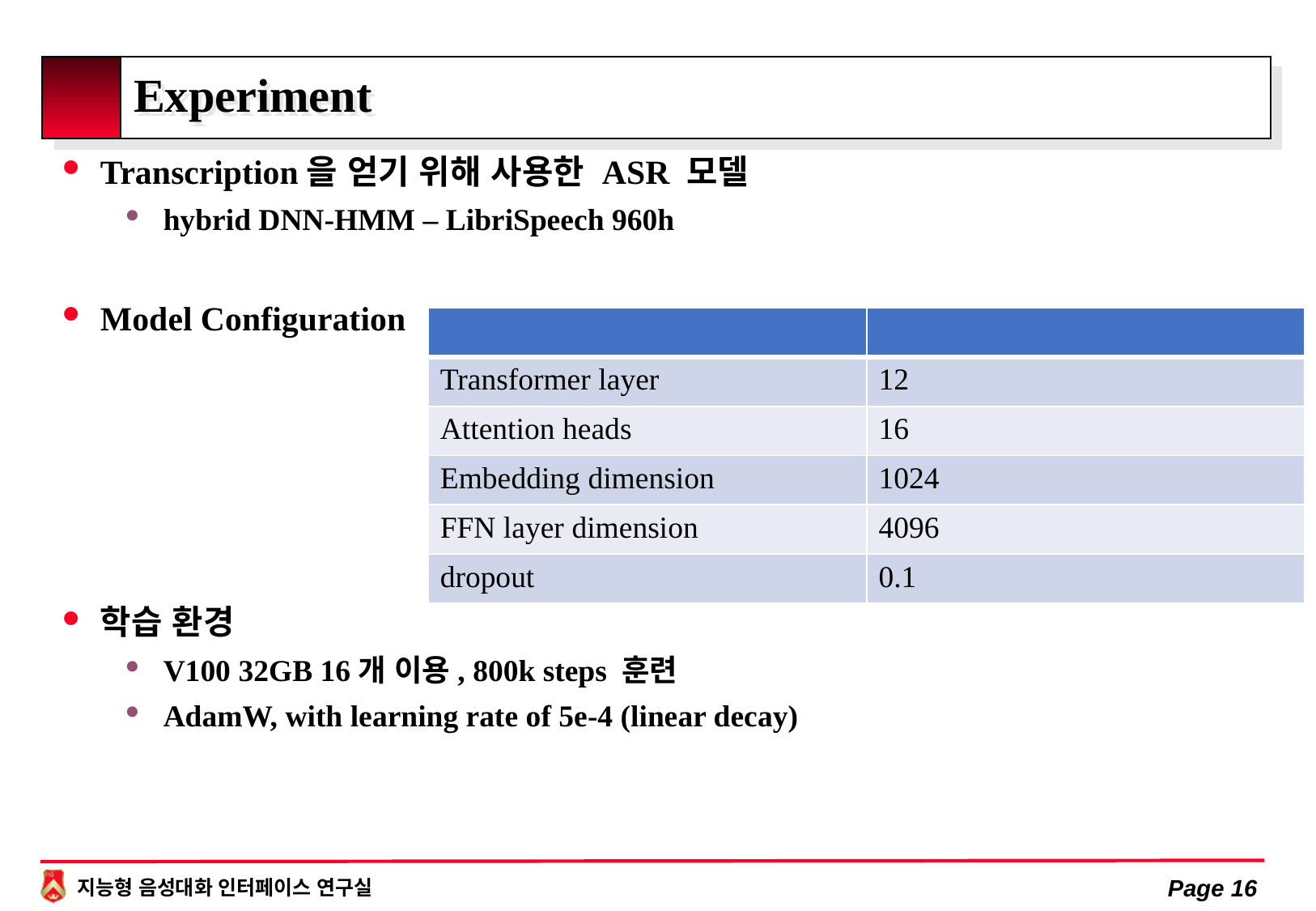

# Experiment
Transcription을 얻기 위해 사용한 ASR 모델
hybrid DNN-HMM – LibriSpeech 960h

Model Configuration

학습 환경
V100 32GB 16개 이용, 800k steps 훈련
AdamW, with learning rate of 5e-4 (linear decay)

|  |  |
| --- | --- |
| Transformer layer | 12 |
| Attention heads | 16 |
| Embedding dimension | 1024 |
| FFN layer dimension | 4096 |
| dropout | 0.1 |
Page 16